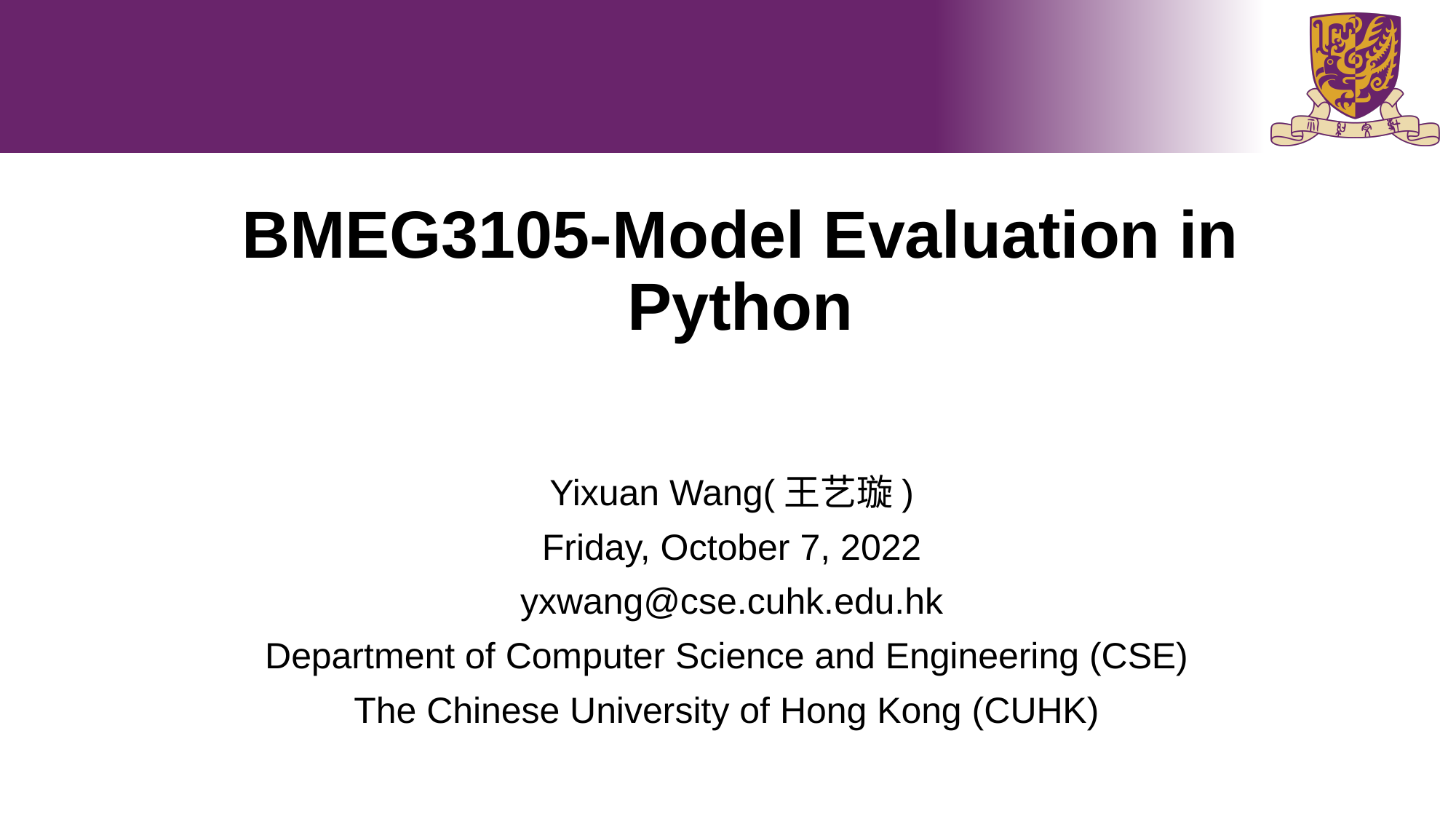

# BMEG3105-Model Evaluation in Python
Yixuan Wang(王艺璇)
Friday, October 7, 2022
yxwang@cse.cuhk.edu.hk
Department of Computer Science and Engineering (CSE)
The Chinese University of Hong Kong (CUHK)